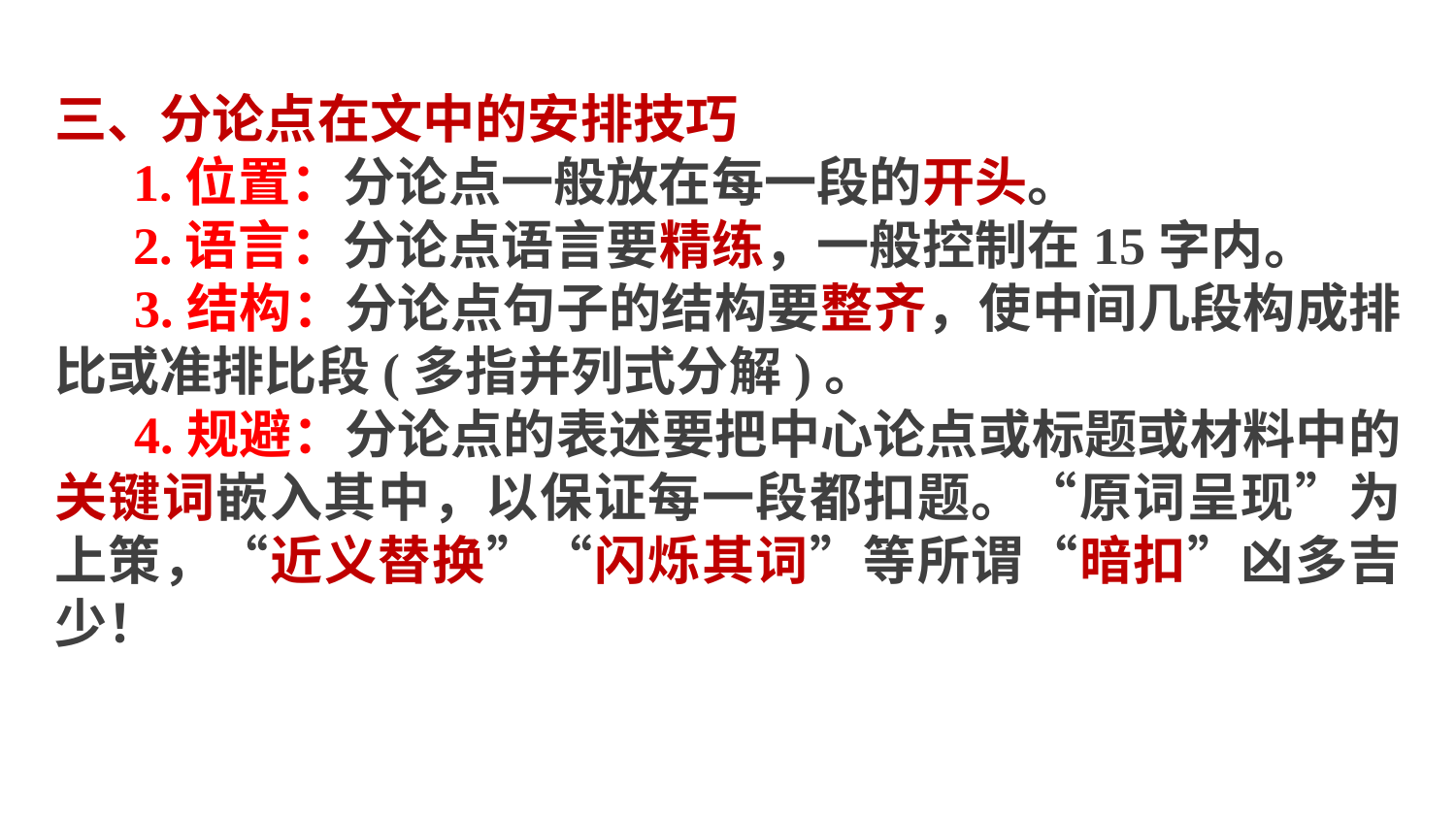

三、分论点在文中的安排技巧
      1.位置：分论点一般放在每一段的开头。
      2.语言：分论点语言要精练，一般控制在15字内。
      3.结构：分论点句子的结构要整齐，使中间几段构成排比或准排比段(多指并列式分解)。
      4.规避：分论点的表述要把中心论点或标题或材料中的关键词嵌入其中，以保证每一段都扣题。“原词呈现”为上策，“近义替换”“闪烁其词”等所谓“暗扣”凶多吉少！